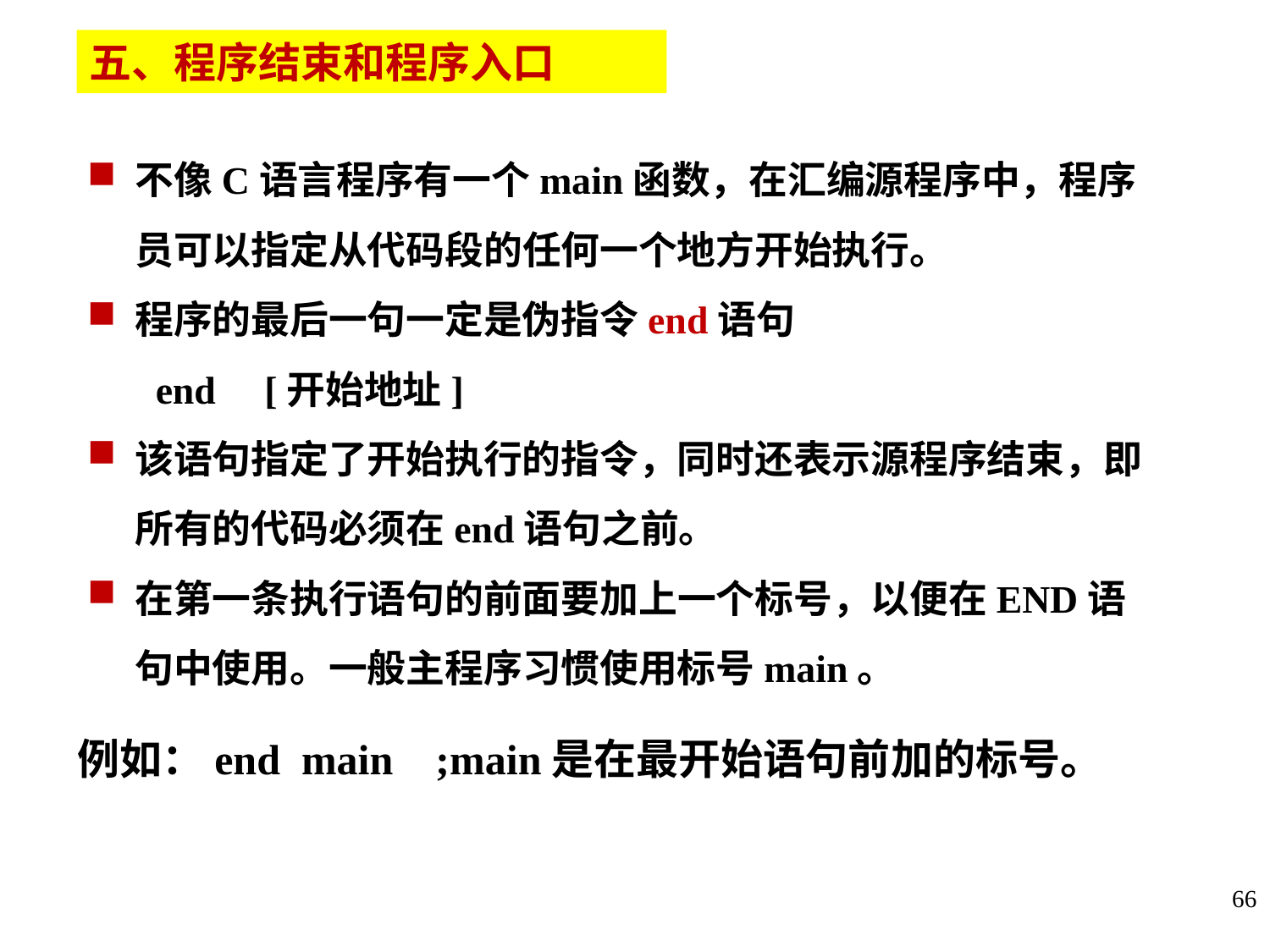

五、程序结束和程序入口
不像C语言程序有一个main函数，在汇编源程序中，程序员可以指定从代码段的任何一个地方开始执行。
程序的最后一句一定是伪指令end语句
       end     [开始地址]
该语句指定了开始执行的指令，同时还表示源程序结束，即所有的代码必须在end语句之前。
在第一条执行语句的前面要加上一个标号，以便在END语句中使用。一般主程序习惯使用标号main。
例如：end  main    ;main是在最开始语句前加的标号。
66